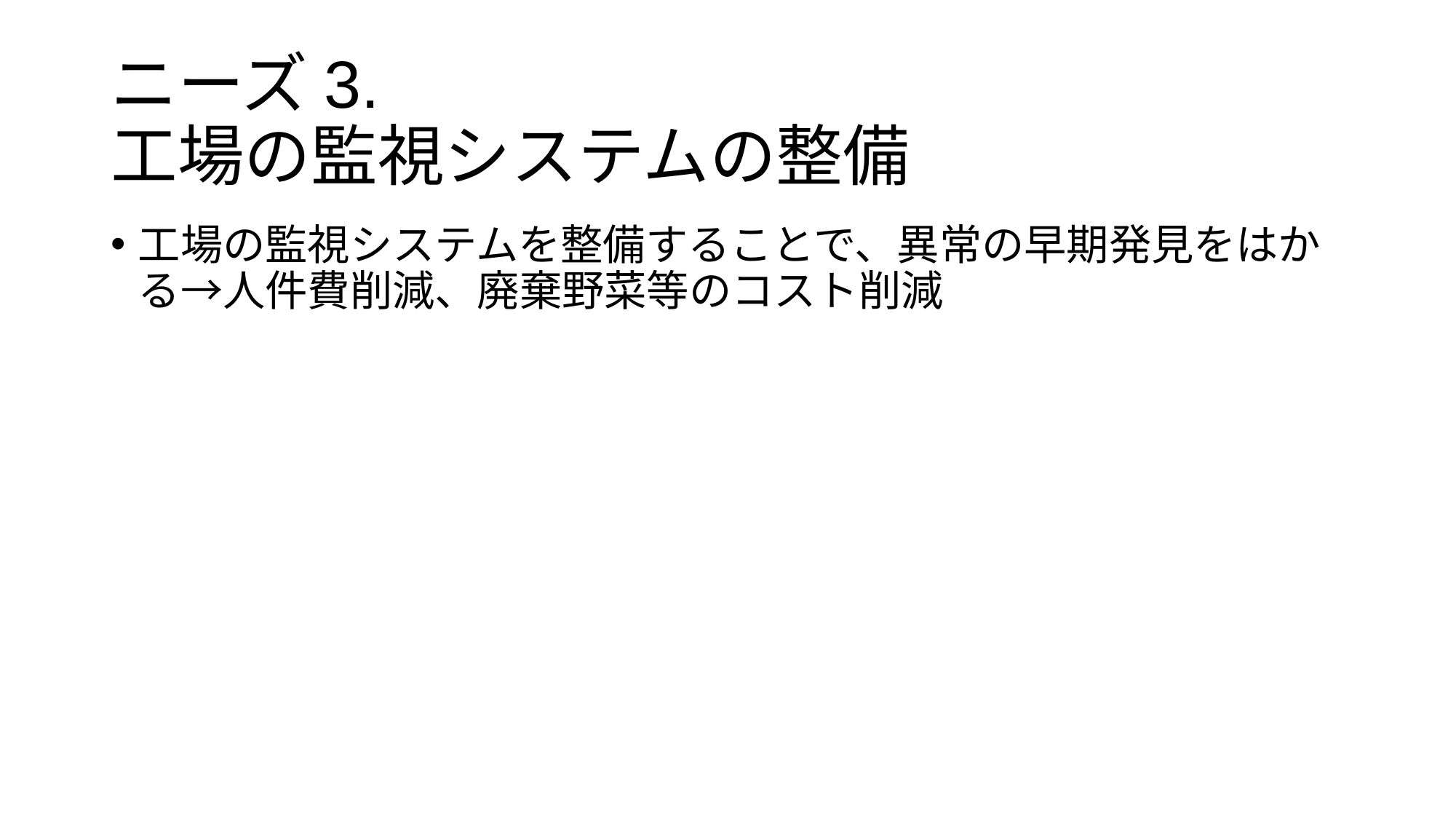

# ニーズ3. 工場の監視システムの整備
工場の監視システムを整備することで、異常の早期発見をはかる→人件費削減、廃棄野菜等のコスト削減